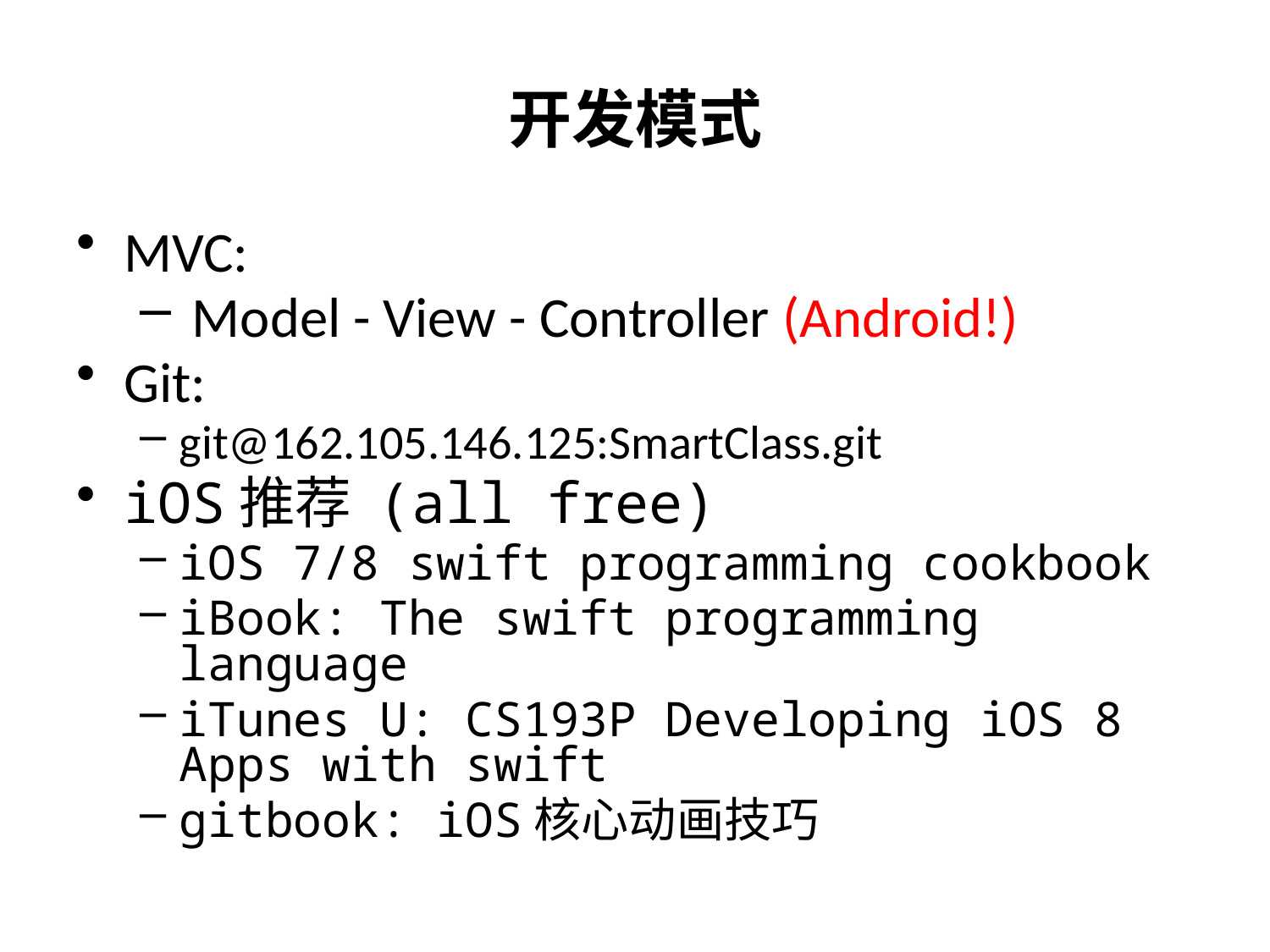

# 开发模式
MVC:
 Model - View - Controller (Android!)
Git:
git@162.105.146.125:SmartClass.git
iOS推荐 (all free)
iOS 7/8 swift programming cookbook
iBook: The swift programming language
iTunes U: CS193P Developing iOS 8 Apps with swift
gitbook: iOS核心动画技巧